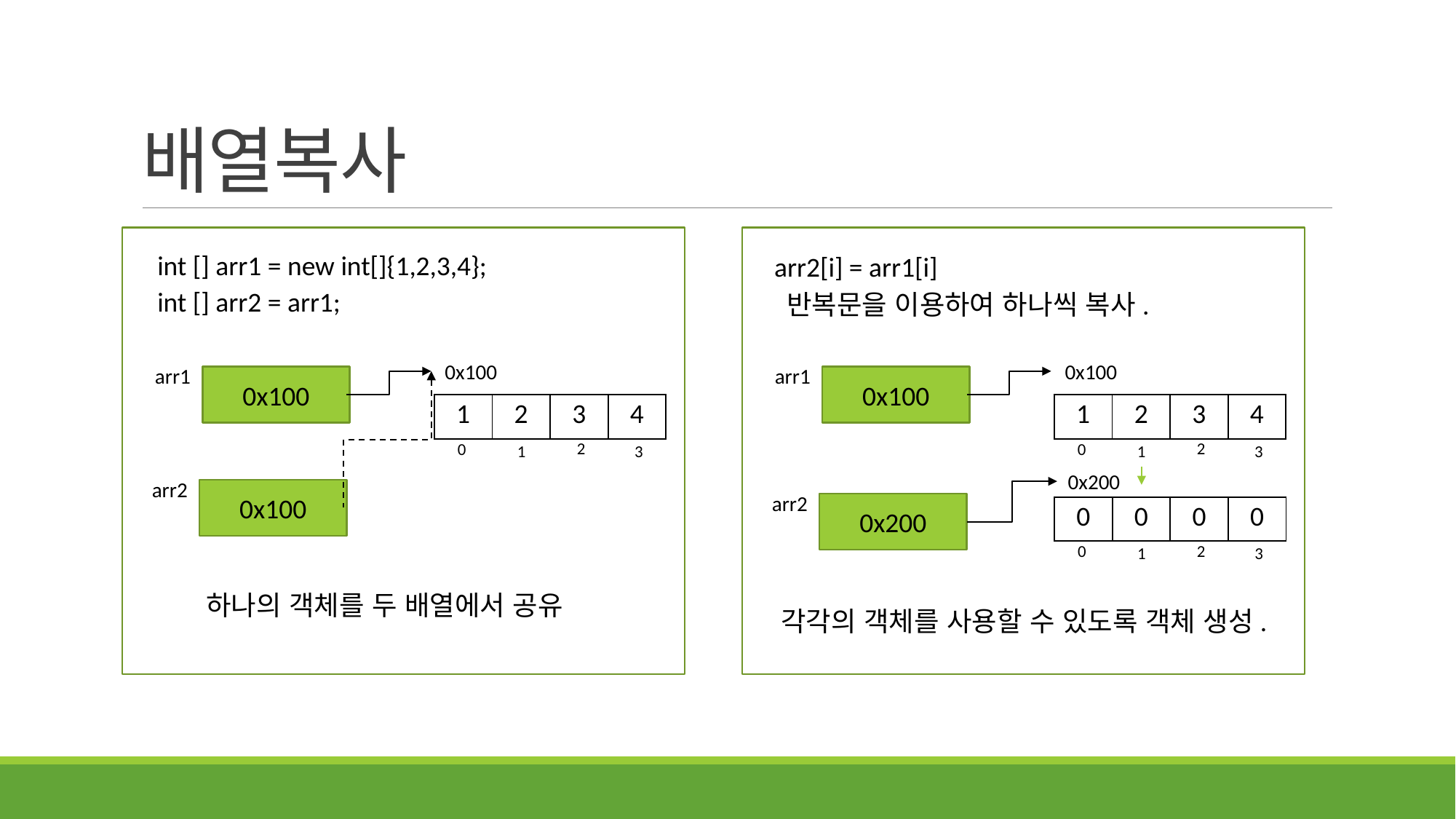

# 배열복사

int [] arr1 = new int[]{1,2,3,4};
arr2[i] = arr1[i]
int [] arr2 = arr1;
반복문을 이용하여 하나씩 복사.
0x100
0x100
arr1
arr1
0x100
0x100
| 1 | 2 | 3 | 4 |
| --- | --- | --- | --- |
| 1 | 2 | 3 | 4 |
| --- | --- | --- | --- |
2
2
0
0
1
3
1
3
0x200
arr2
0x100
arr2
0x200
| 0 | 0 | 0 | 0 |
| --- | --- | --- | --- |
2
0
1
3
하나의 객체를 두 배열에서 공유
각각의 객체를 사용할 수 있도록 객체 생성.